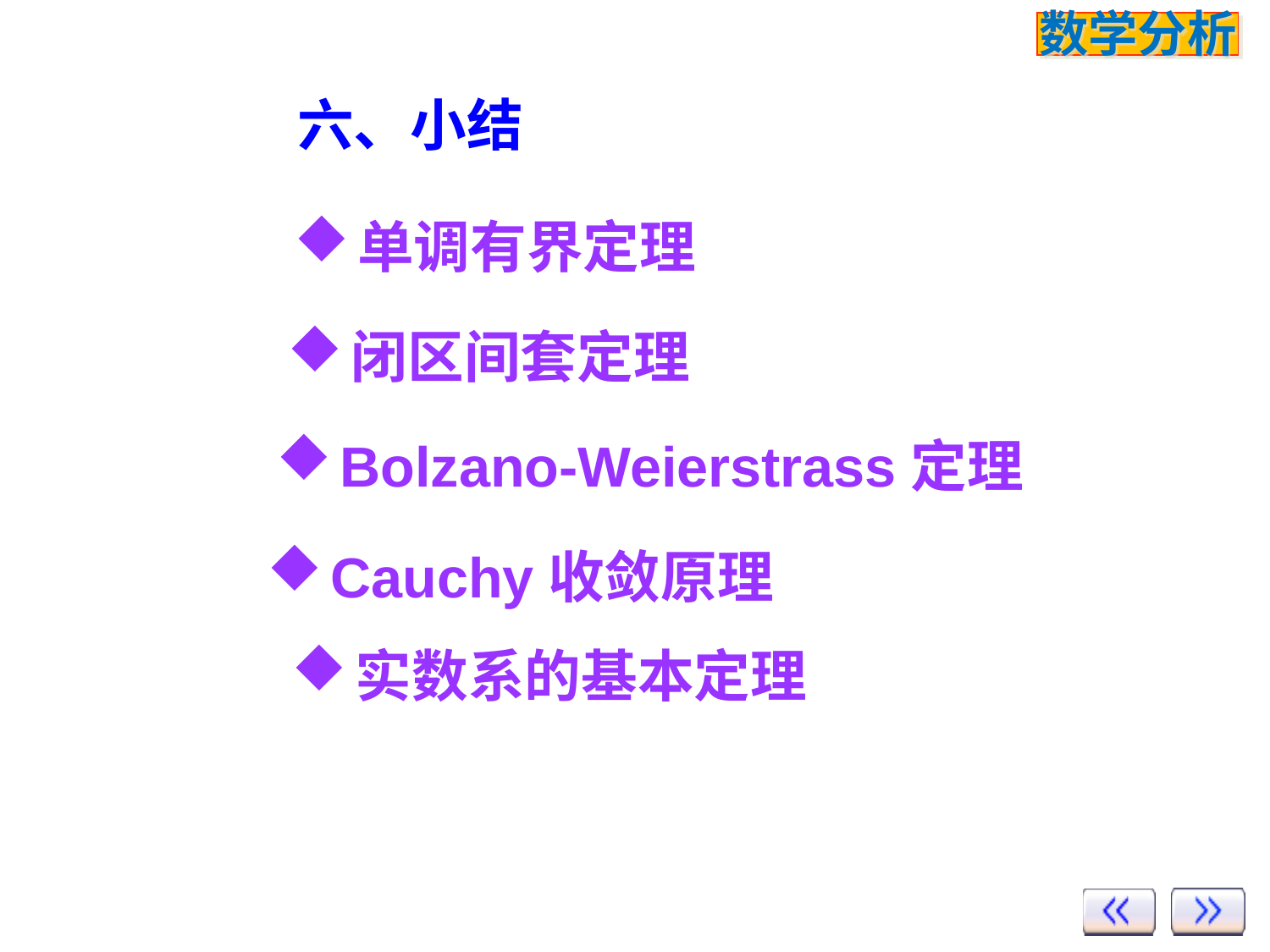

# 六、小结
单调有界定理
闭区间套定理
Bolzano-Weierstrass定理
Cauchy收敛原理
实数系的基本定理